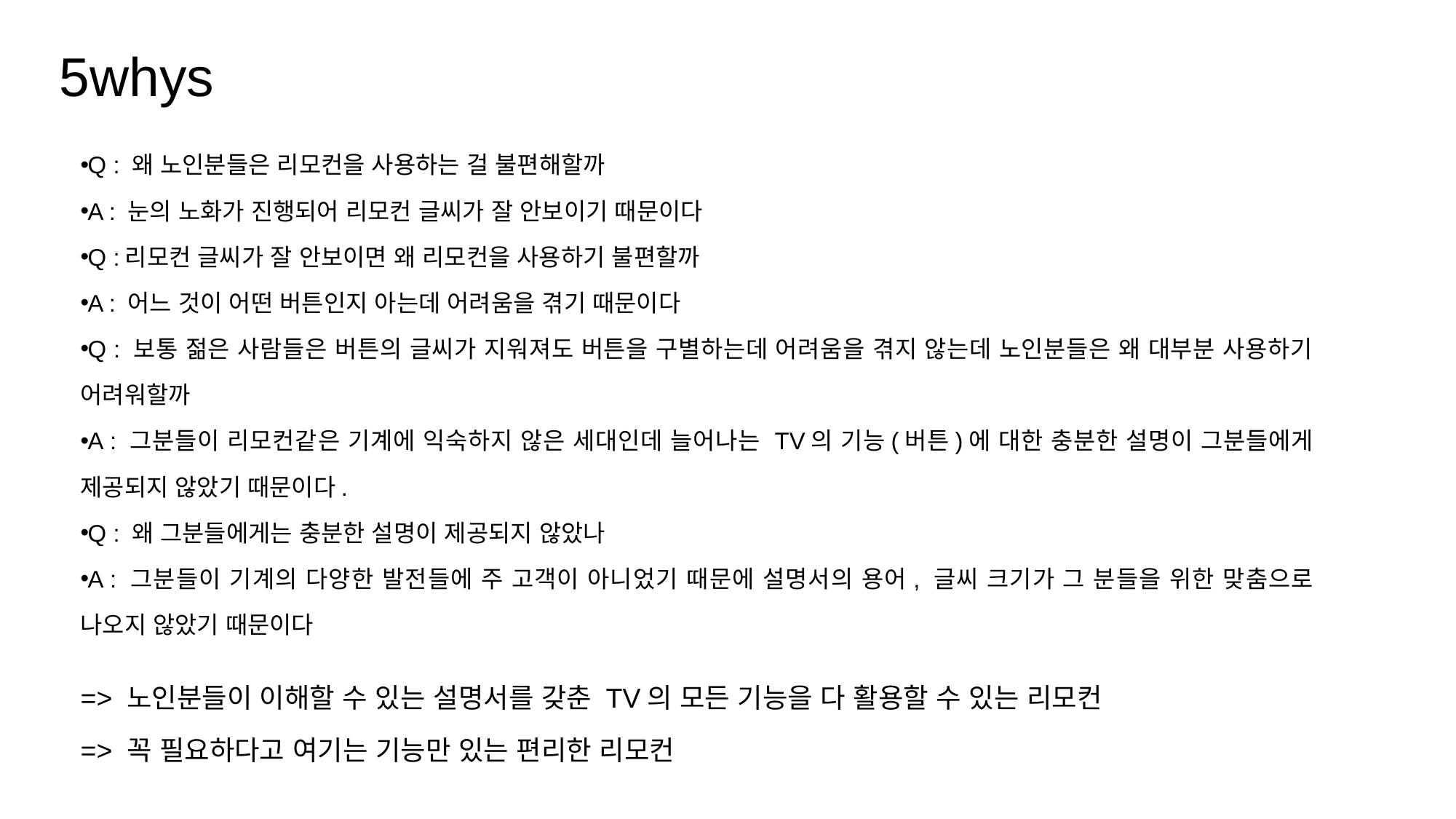

# 5whys
Q : 왜 노인분들은 리모컨을 사용하는 걸 불편해할까
A : 눈의 노화가 진행되어 리모컨 글씨가 잘 안보이기 때문이다
Q :리모컨 글씨가 잘 안보이면 왜 리모컨을 사용하기 불편할까
A : 어느 것이 어떤 버튼인지 아는데 어려움을 겪기 때문이다
Q : 보통 젊은 사람들은 버튼의 글씨가 지워져도 버튼을 구별하는데 어려움을 겪지 않는데 노인분들은 왜 대부분 사용하기 어려워할까
A : 그분들이 리모컨같은 기계에 익숙하지 않은 세대인데 늘어나는 TV의 기능(버튼)에 대한 충분한 설명이 그분들에게 제공되지 않았기 때문이다.
Q : 왜 그분들에게는 충분한 설명이 제공되지 않았나
A : 그분들이 기계의 다양한 발전들에 주 고객이 아니었기 때문에 설명서의 용어, 글씨 크기가 그 분들을 위한 맞춤으로 나오지 않았기 때문이다
=> 노인분들이 이해할 수 있는 설명서를 갖춘 TV의 모든 기능을 다 활용할 수 있는 리모컨
=> 꼭 필요하다고 여기는 기능만 있는 편리한 리모컨